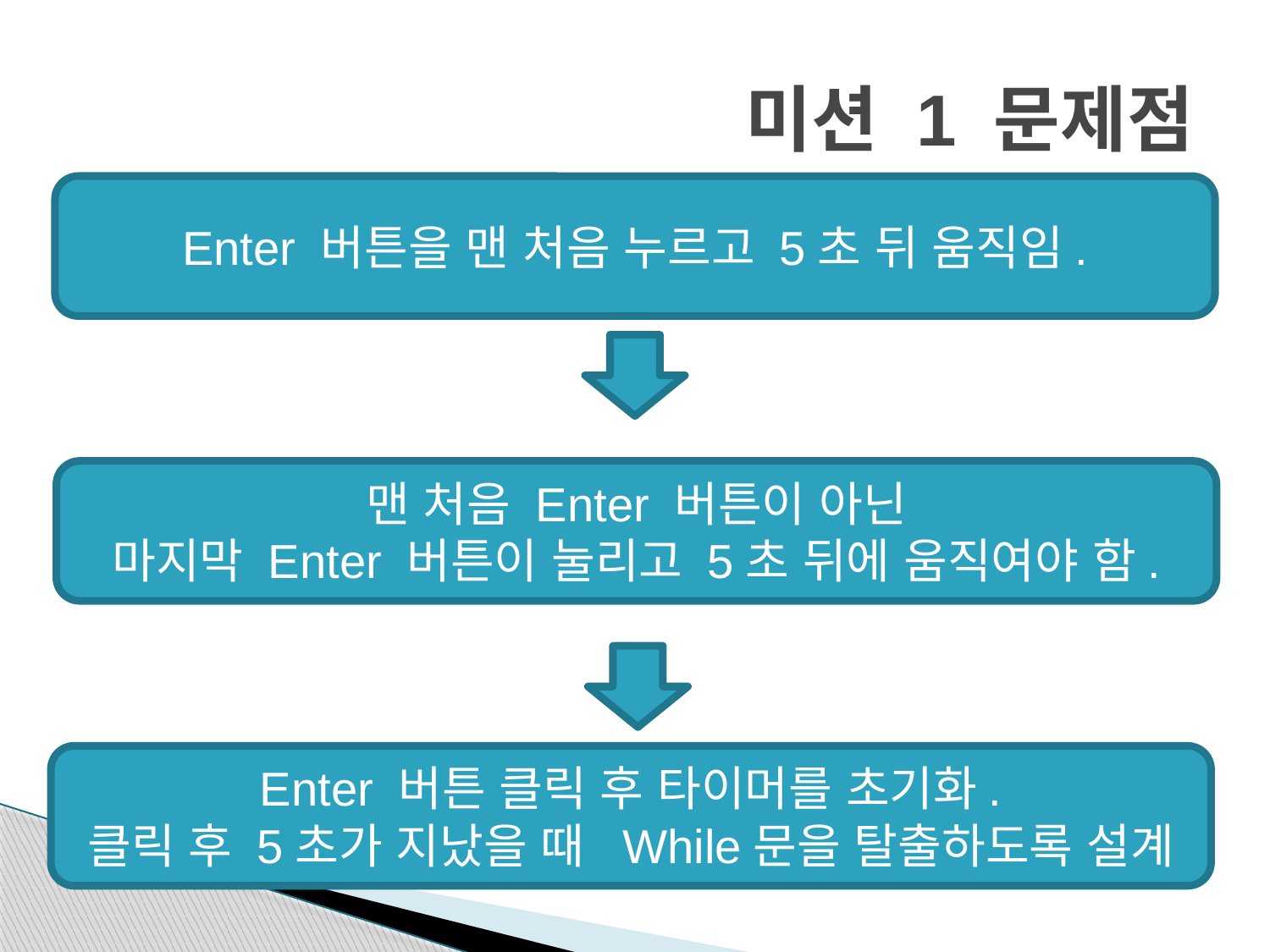

# 미션 1 문제점
Enter 버튼을 맨 처음 누르고 5초 뒤 움직임.

맨 처음 Enter 버튼이 아닌
마지막 Enter 버튼이 눌리고 5초 뒤에 움직여야 함.

Enter 버튼 클릭 후 타이머를 초기화.
클릭 후 5초가 지났을 때  While문을 탈출하도록 설계